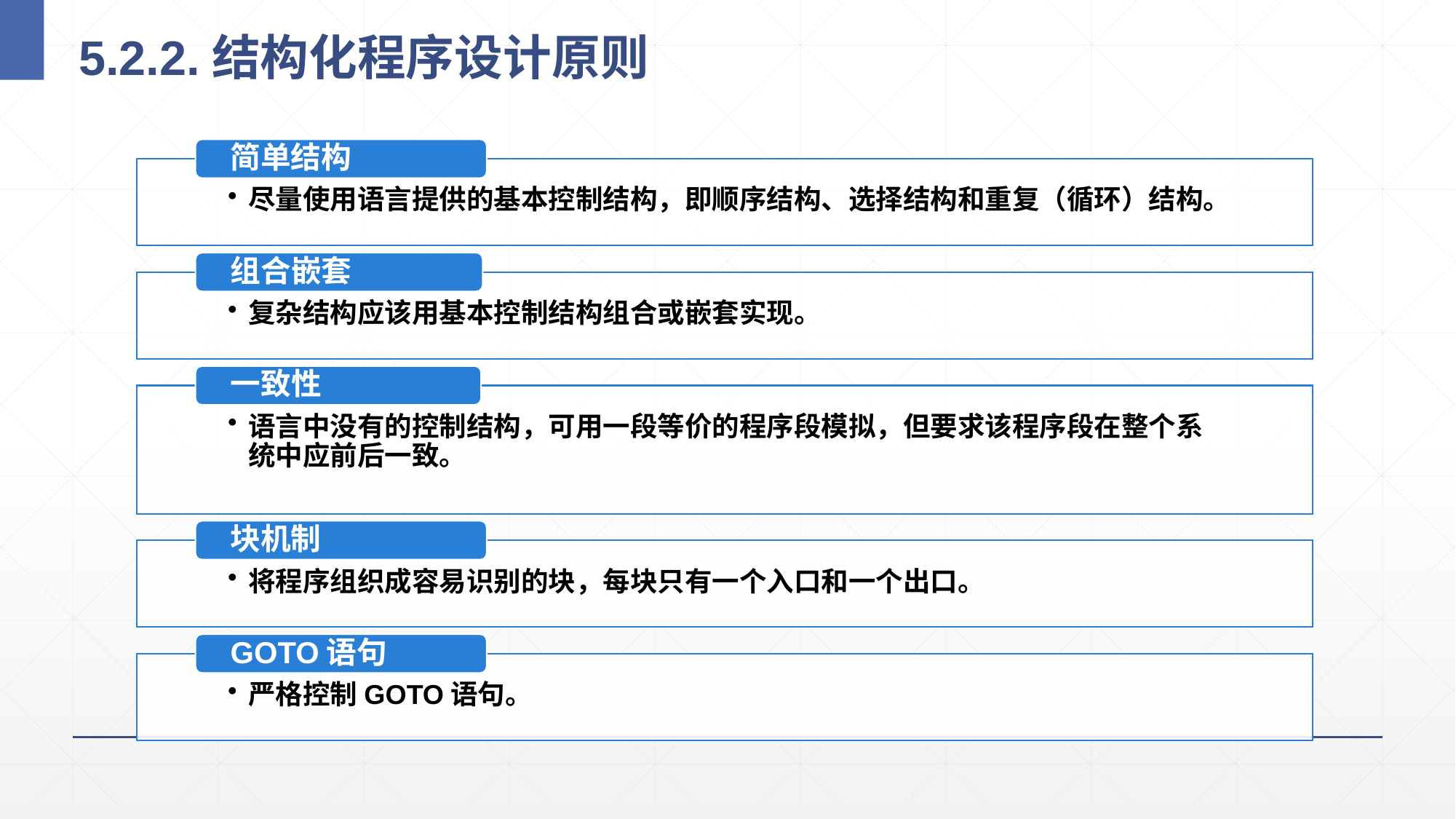

# 5.2.2.结构化程序设计原则
尽量使用语言提供的基本控制结构，即顺序结构、选择结构和重复（循环）结构。
简单结构
复杂结构应该用基本控制结构组合或嵌套实现。
组合嵌套
语言中没有的控制结构，可用一段等价的程序段模拟，但要求该程序段在整个系统中应前后一致。
一致性
将程序组织成容易识别的块，每块只有一个入口和一个出口。
块机制
严格控制GOTO语句。
GOTO语句